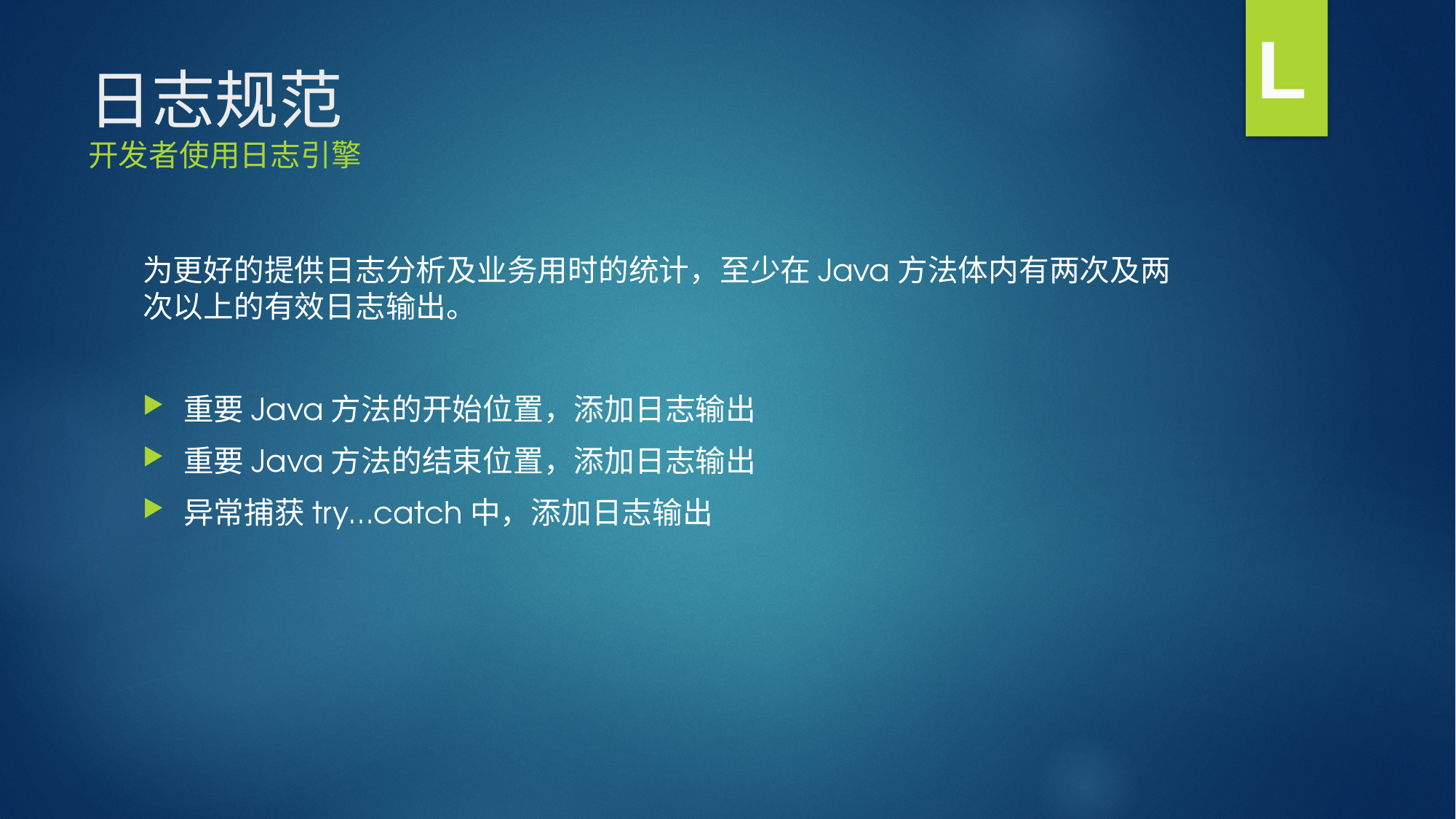

L
# 日志规范 开发者使用日志引擎
为更好的提供日志分析及业务用时的统计，至少在Java方法体内有两次及两次以上的有效日志输出。

重要Java方法的开始位置，添加日志输出
重要Java方法的结束位置，添加日志输出
异常捕获try…catch中，添加日志输出